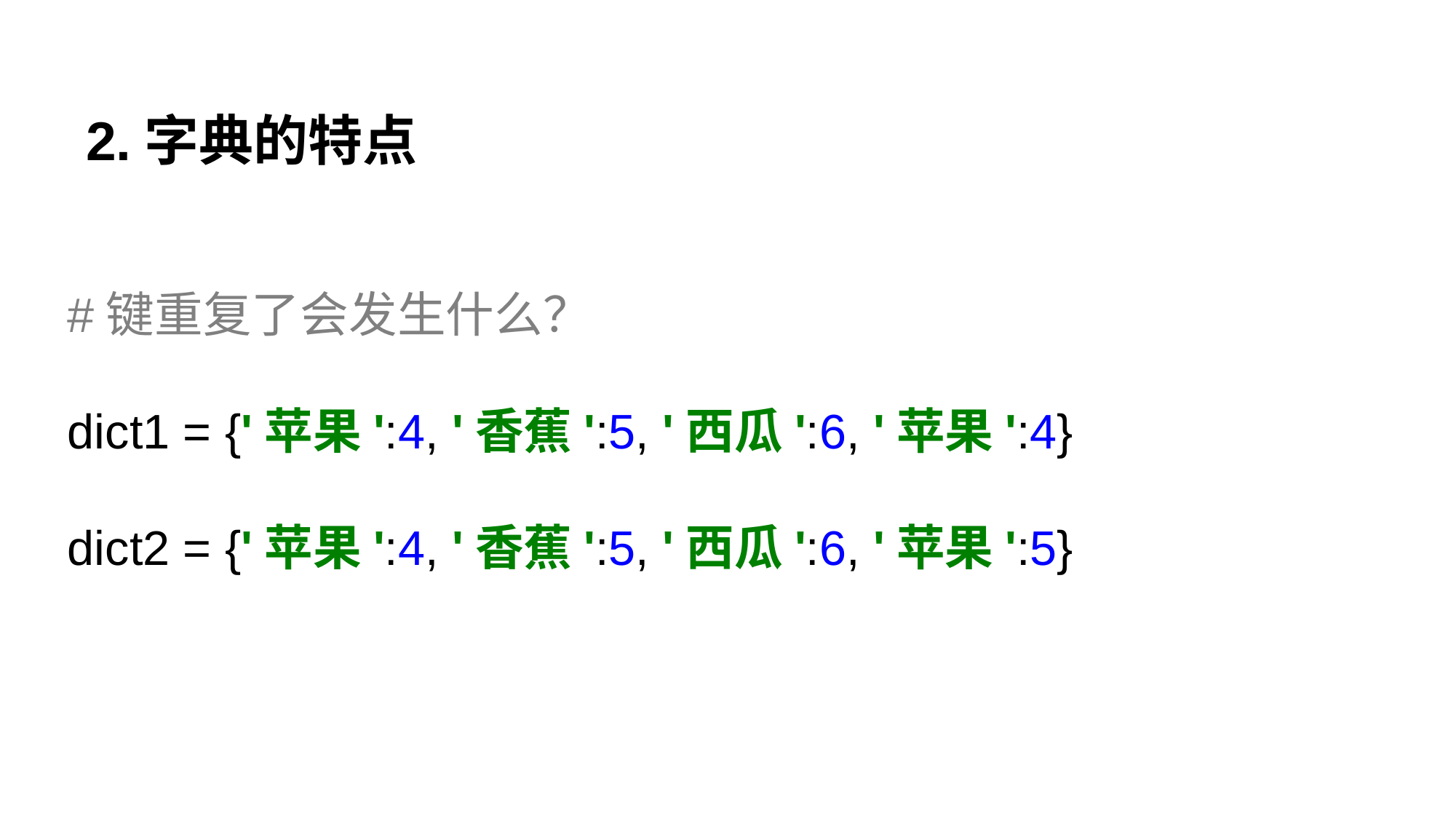

2.字典的特点
#键重复了会发生什么？
dict1 = {'苹果':4, '香蕉':5, '西瓜':6, '苹果':4}
dict2 = {'苹果':4, '香蕉':5, '西瓜':6, '苹果':5}